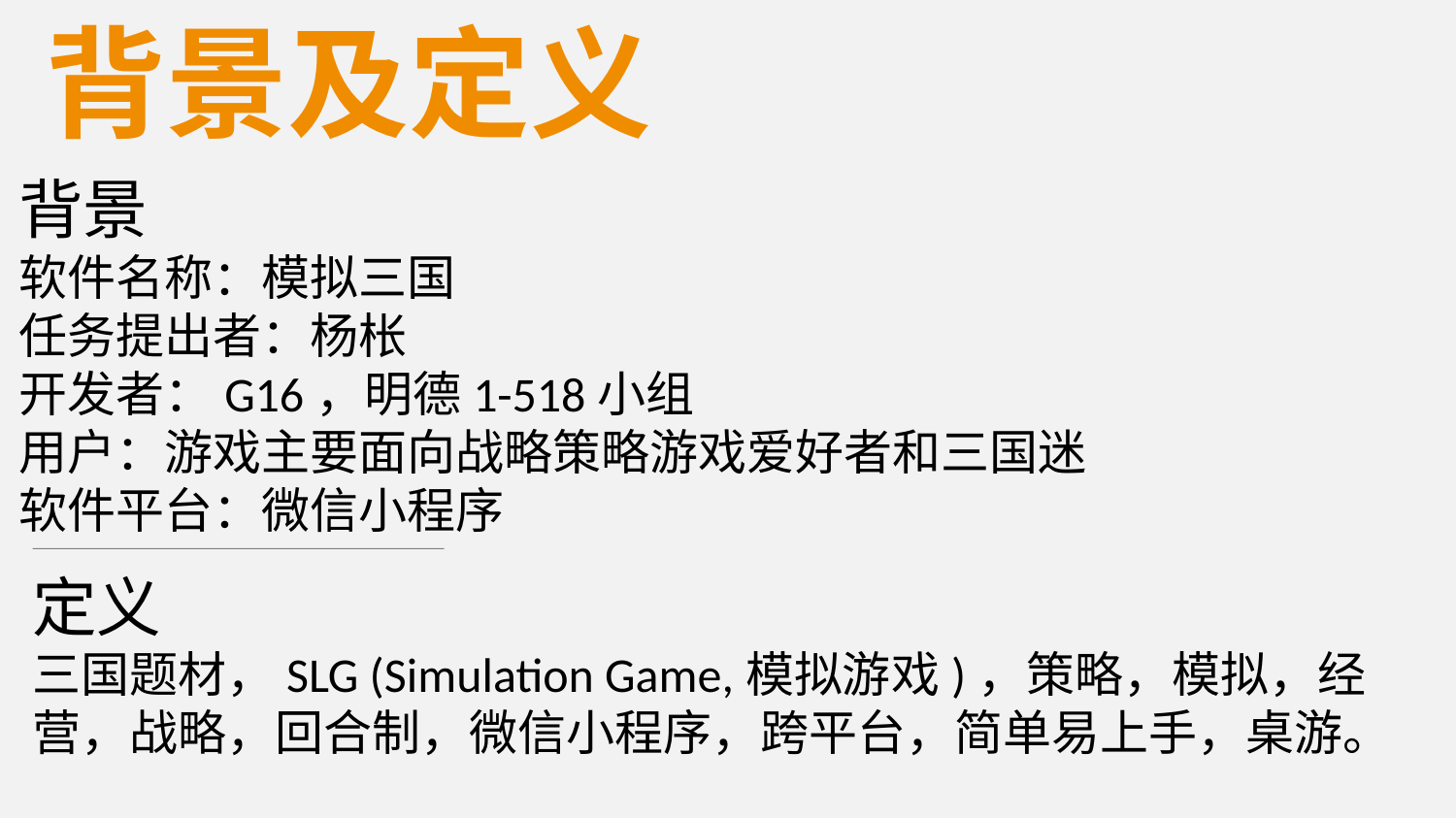

背景及定义
背景
软件名称：模拟三国
任务提出者：杨枨
开发者：G16，明德1-518小组
用户：游戏主要面向战略策略游戏爱好者和三国迷
软件平台：微信小程序

定义
三国题材，SLG (Simulation Game,模拟游戏)，策略，模拟，经营，战略，回合制，微信小程序，跨平台，简单易上手，桌游。